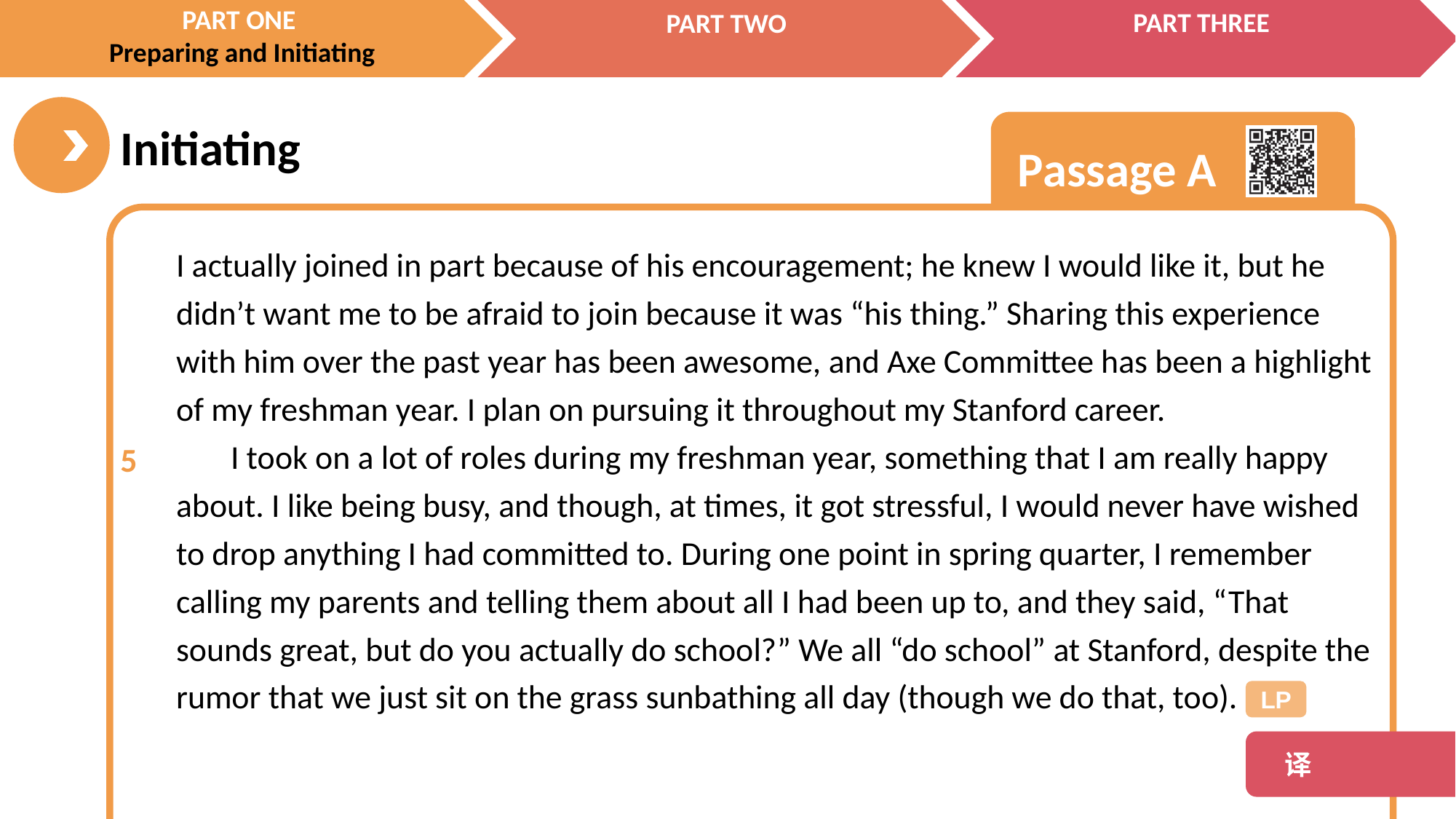

I actually joined in part because of his encouragement; he knew I would like it, but he didn’t want me to be afraid to join because it was “his thing.” Sharing this experience with him over the past year has been awesome, and Axe Committee has been a highlight of my freshman year. I plan on pursuing it throughout my Stanford career.
I took on a lot of roles during my freshman year, something that I am really happy about. I like being busy, and though, at times, it got stressful, I would never have wished to drop anything I had committed to. During one point in spring quarter, I remember calling my parents and telling them about all I had been up to, and they said, “That sounds great, but do you actually do school?” We all “do school” at Stanford, despite the rumor that we just sit on the grass sunbathing all day (though we do that, too).

5

LP
   译